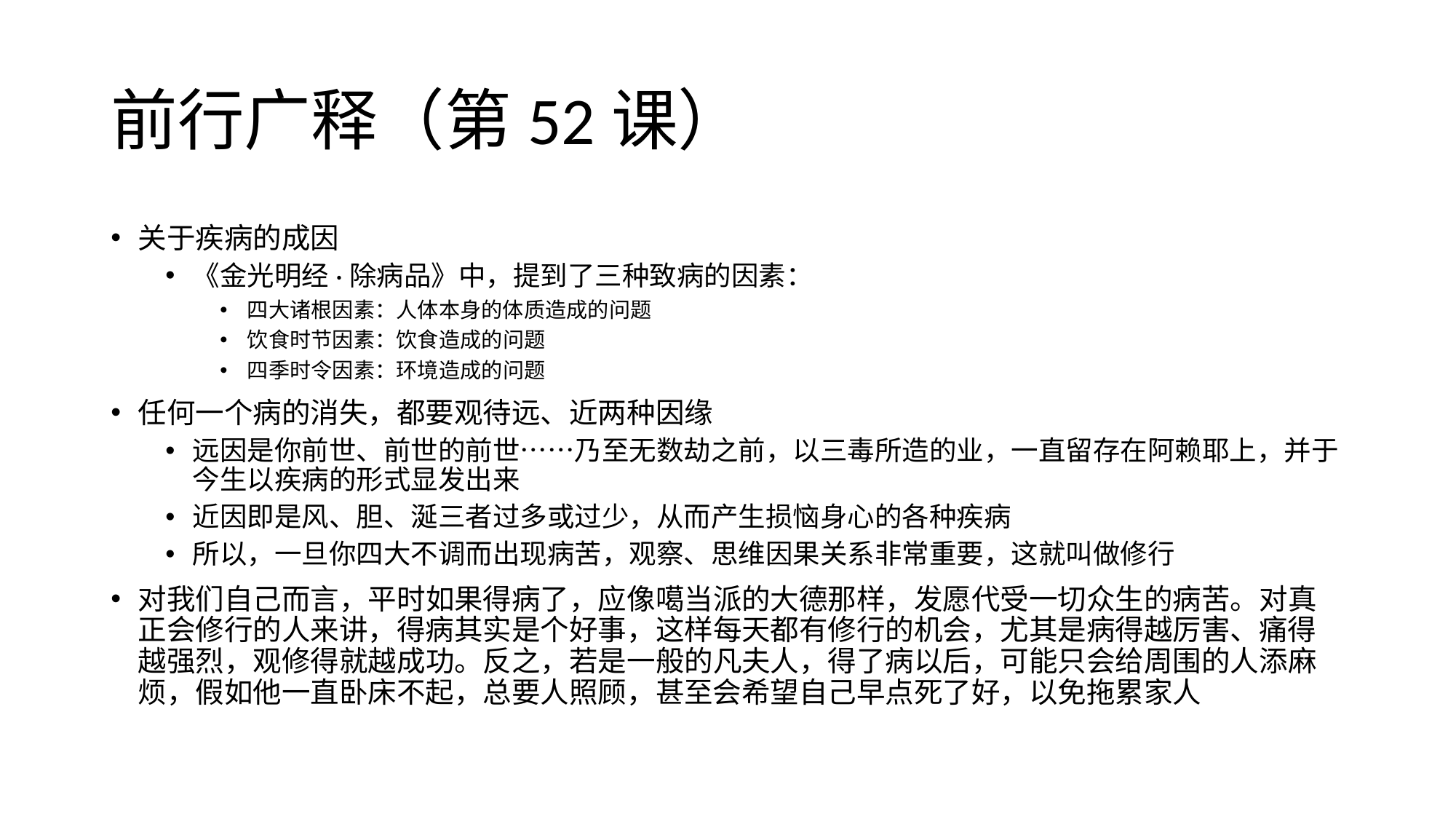

# 前行广释（第52课）
关于疾病的成因
《金光明经·除病品》中，提到了三种致病的因素：
四大诸根因素：人体本身的体质造成的问题
饮食时节因素：饮食造成的问题
四季时令因素：环境造成的问题
任何一个病的消失，都要观待远、近两种因缘
远因是你前世、前世的前世……乃至无数劫之前，以三毒所造的业，一直留存在阿赖耶上，并于今生以疾病的形式显发出来
近因即是风、胆、涎三者过多或过少，从而产生损恼身心的各种疾病
所以，一旦你四大不调而出现病苦，观察、思维因果关系非常重要，这就叫做修行
对我们自己而言，平时如果得病了，应像噶当派的大德那样，发愿代受一切众生的病苦。对真正会修行的人来讲，得病其实是个好事，这样每天都有修行的机会，尤其是病得越厉害、痛得越强烈，观修得就越成功。反之，若是一般的凡夫人，得了病以后，可能只会给周围的人添麻烦，假如他一直卧床不起，总要人照顾，甚至会希望自己早点死了好，以免拖累家人